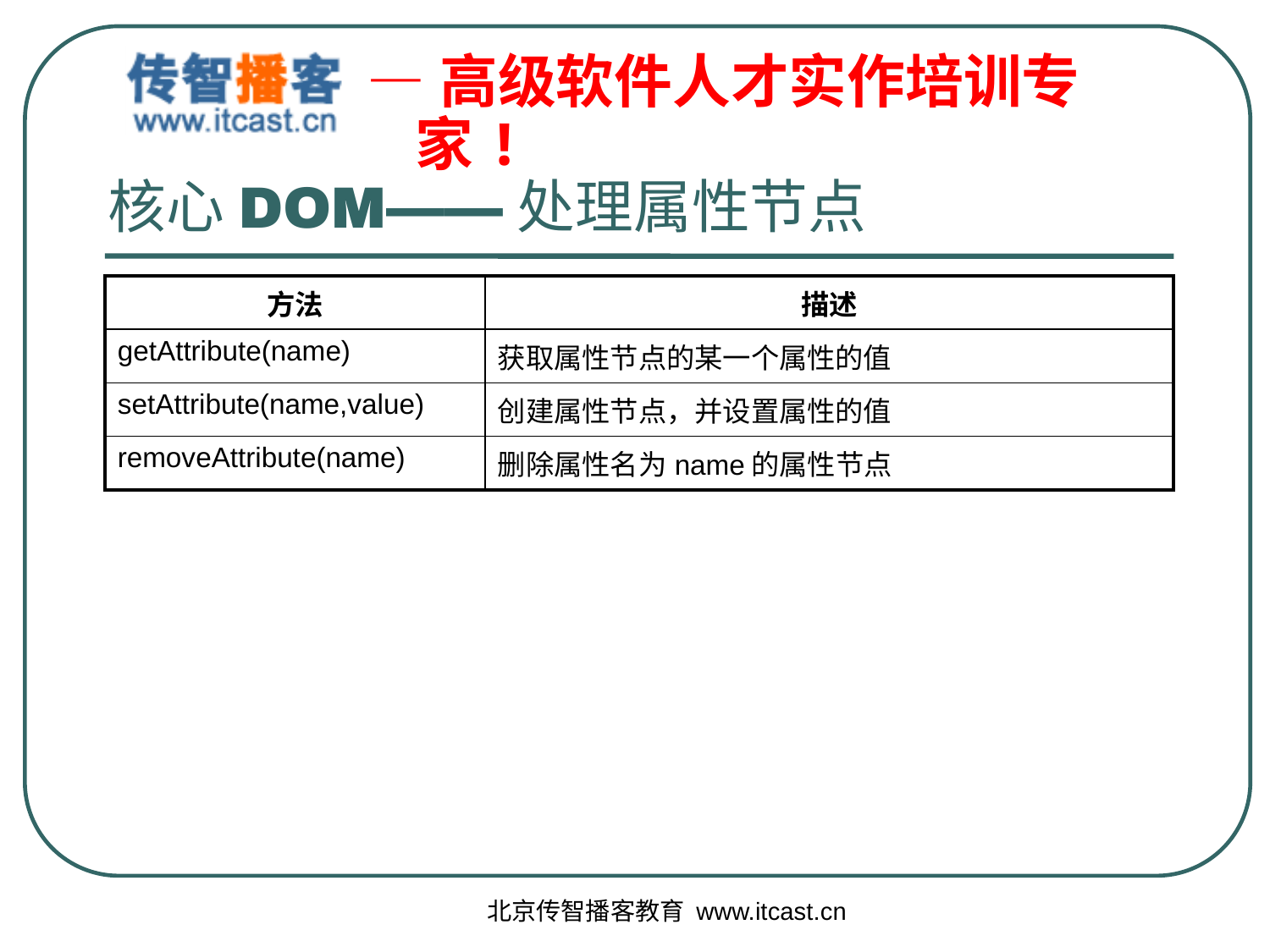

# 核心DOM——处理属性节点
| 方法 | 描述 |
| --- | --- |
| getAttribute(name) | 获取属性节点的某一个属性的值 |
| setAttribute(name,value) | 创建属性节点，并设置属性的值 |
| removeAttribute(name) | 删除属性名为name的属性节点 |